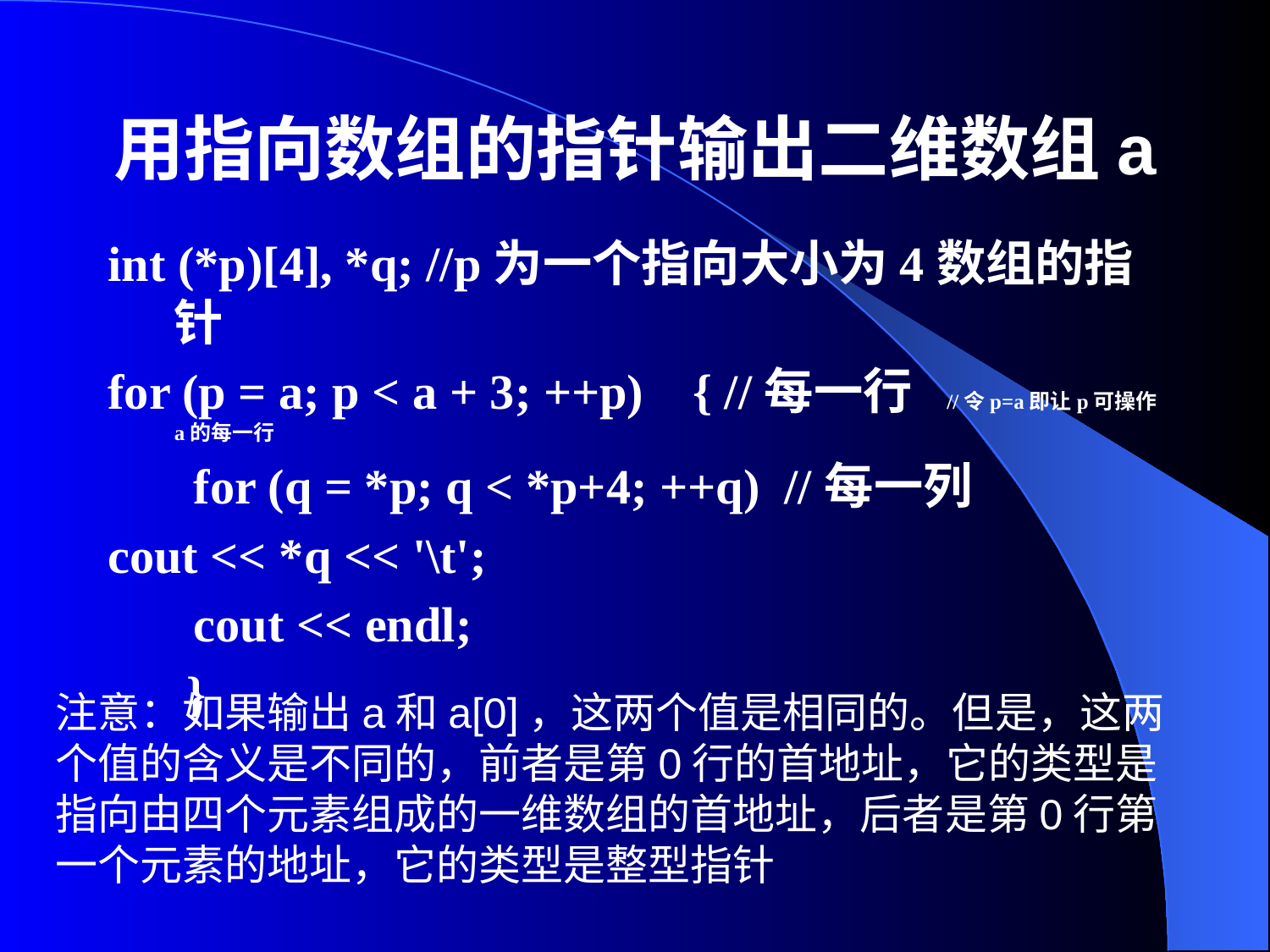

# 用指向数组的指针输出二维数组a
int (*p)[4], *q; //p为一个指向大小为4数组的指针
for (p = a; p < a + 3; ++p)    { //每一行  //令p=a即让p可操作a的每一行
       for (q = *p; q < *p+4; ++q)  //每一列
cout << *q << '\t';
       cout << endl;
	 }
注意：如果输出a和a[0]，这两个值是相同的。但是，这两个值的含义是不同的，前者是第0行的首地址，它的类型是指向由四个元素组成的一维数组的首地址，后者是第0行第一个元素的地址，它的类型是整型指针